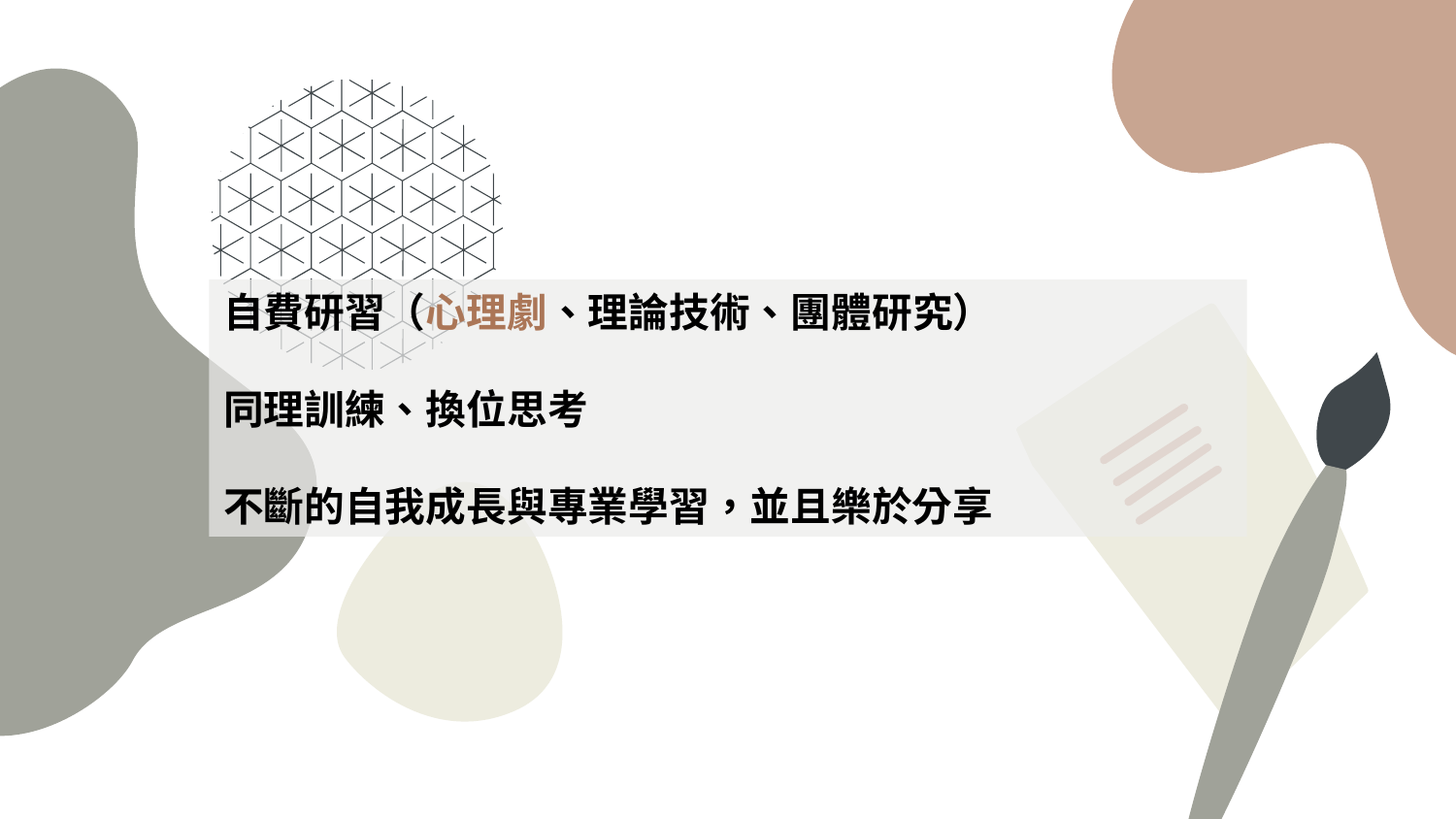

自費研習（心理劇、理論技術、團體研究）

同理訓練、換位思考

不斷的自我成長與專業學習，並且樂於分享